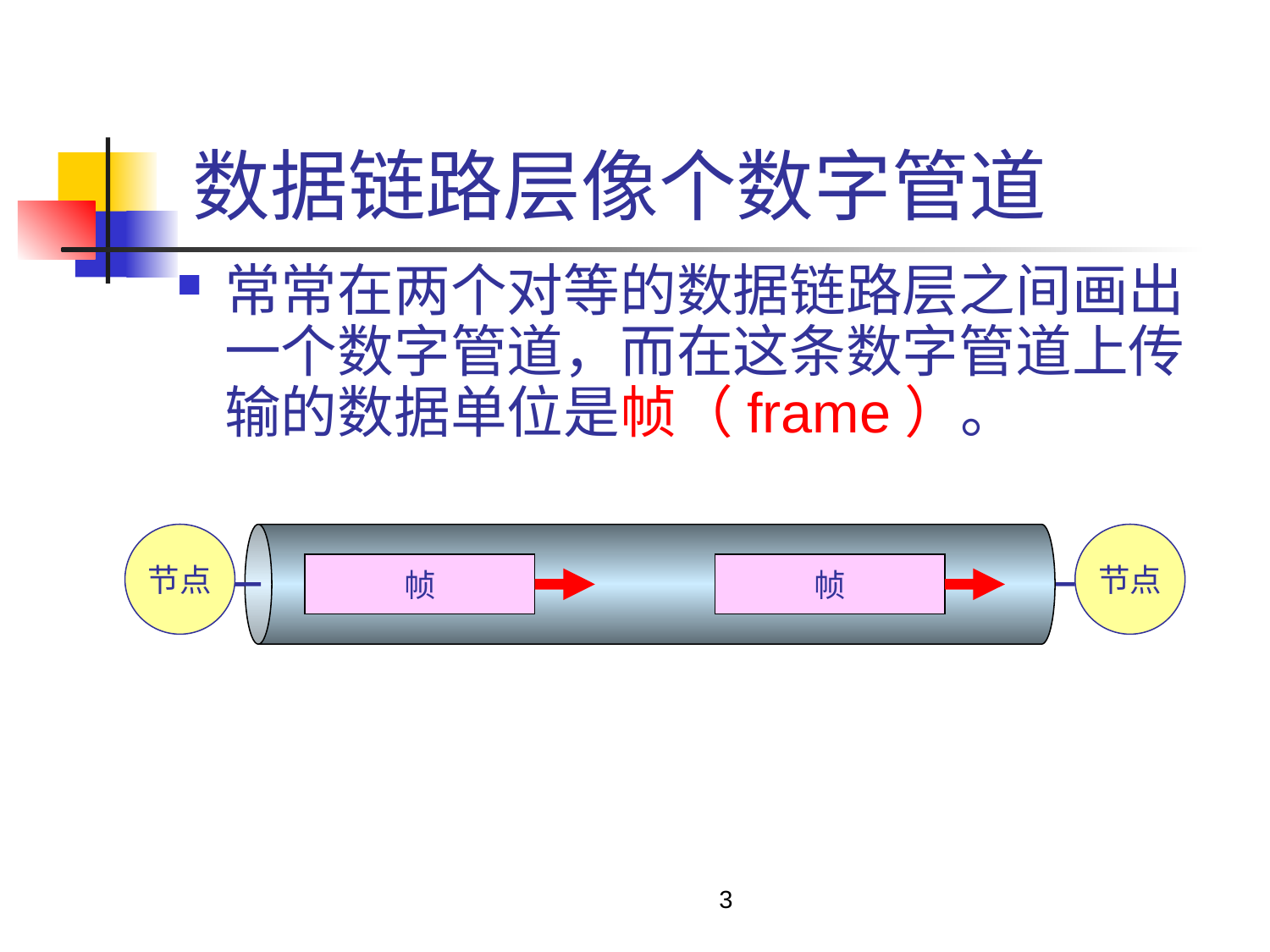

# 数据链路层像个数字管道
常常在两个对等的数据链路层之间画出一个数字管道，而在这条数字管道上传输的数据单位是帧（frame）。

节点
节点
帧
帧

3